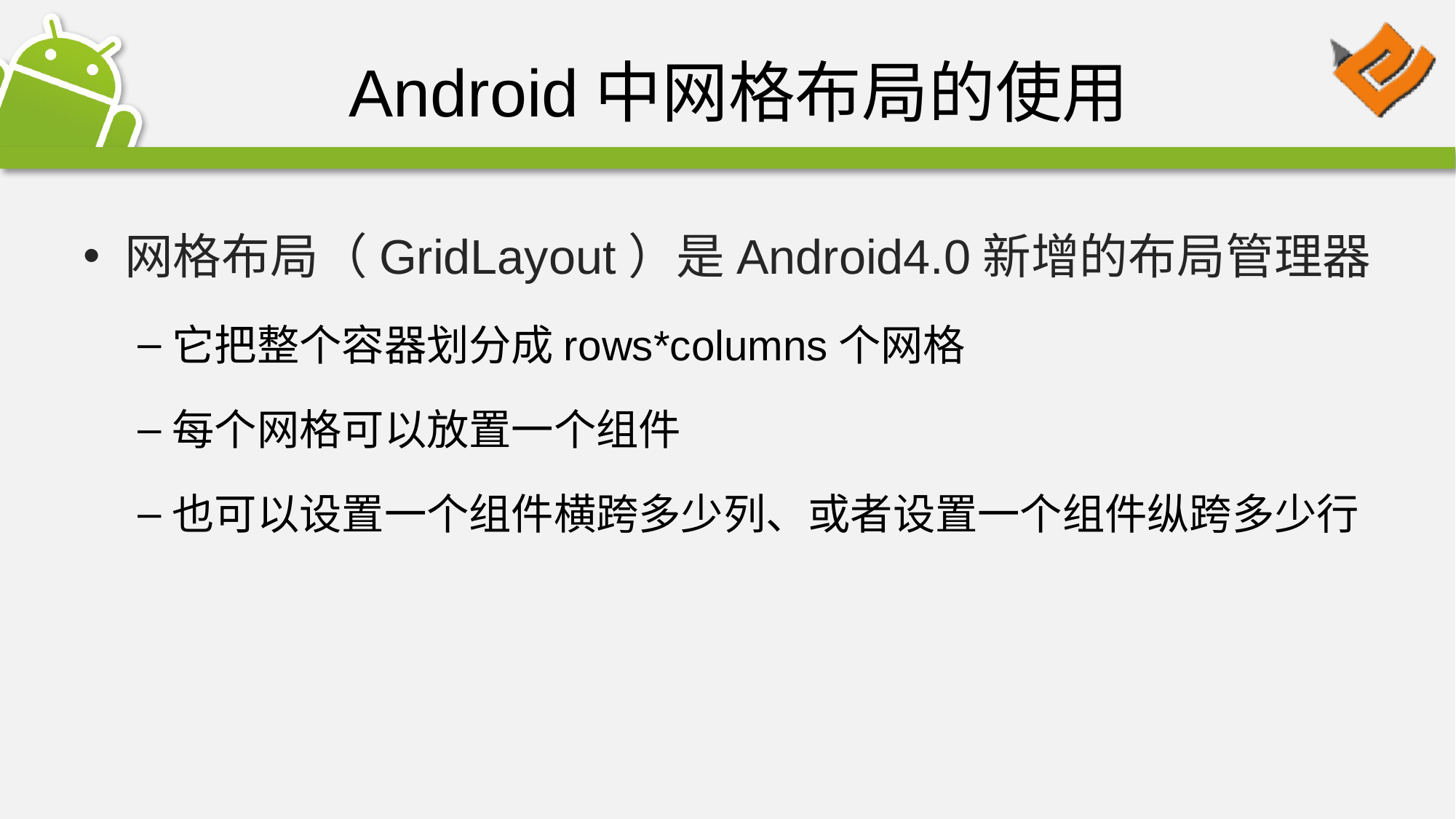

# Android中网格布局的使用
网格布局（GridLayout）是Android4.0新增的布局管理器
它把整个容器划分成rows*columns个网格
每个网格可以放置一个组件
也可以设置一个组件横跨多少列、或者设置一个组件纵跨多少行